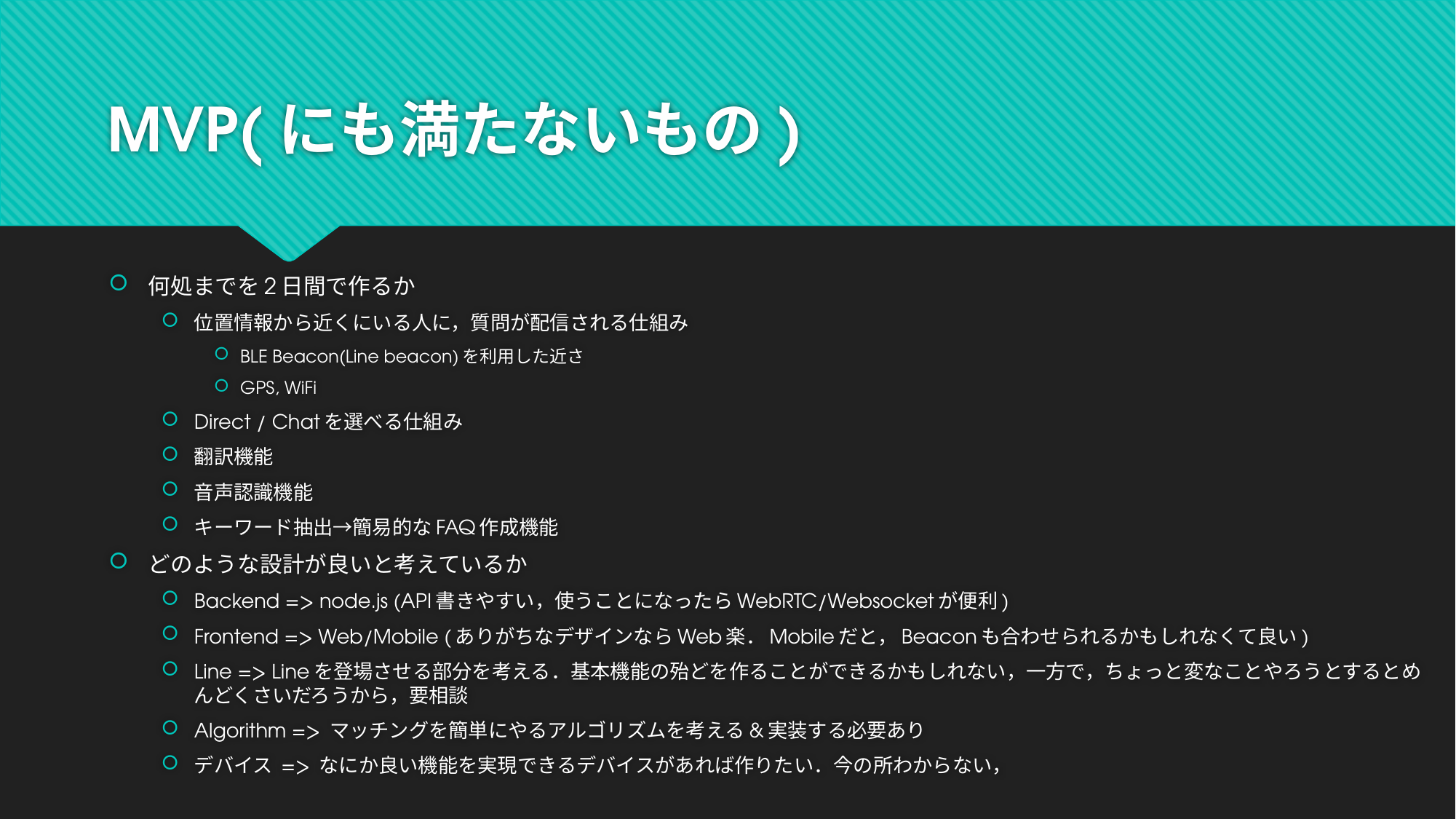

# MVP(にも満たないもの)
何処までを2日間で作るか
位置情報から近くにいる人に，質問が配信される仕組み
BLE Beacon(Line beacon)を利用した近さ
GPS, WiFi
Direct / Chatを選べる仕組み
翻訳機能
音声認識機能
キーワード抽出→簡易的なFAQ作成機能
どのような設計が良いと考えているか
Backend => node.js (API書きやすい，使うことになったらWebRTC/Websocketが便利)
Frontend => Web/Mobile (ありがちなデザインならWeb楽．Mobileだと，Beaconも合わせられるかもしれなくて良い)
Line => Lineを登場させる部分を考える．基本機能の殆どを作ることができるかもしれない，一方で，ちょっと変なことやろうとするとめんどくさいだろうから，要相談
Algorithm => マッチングを簡単にやるアルゴリズムを考える&実装する必要あり
デバイス => なにか良い機能を実現できるデバイスがあれば作りたい．今の所わからない，